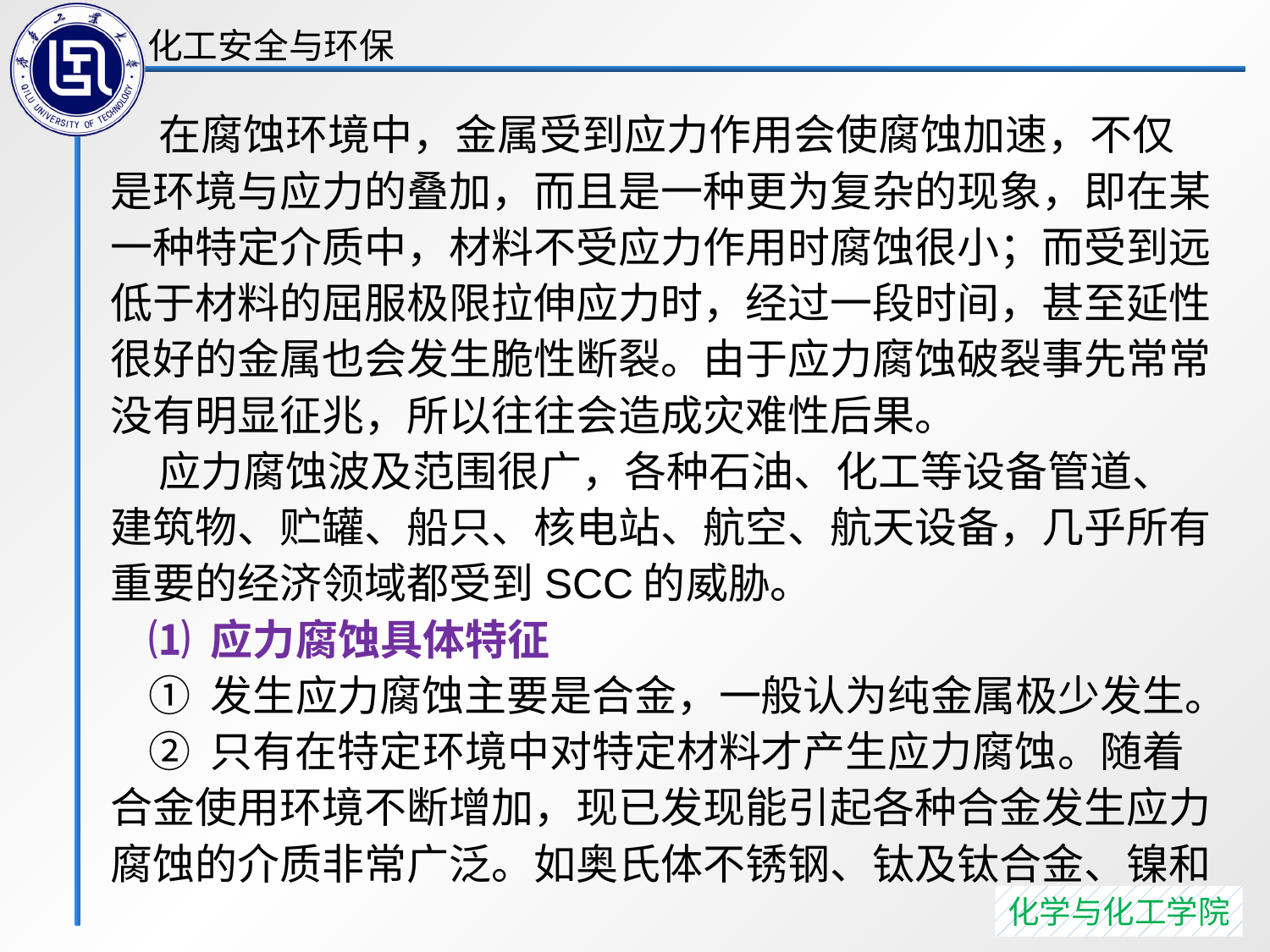

在腐蚀环境中，金属受到应力作用会使腐蚀加速，不仅是环境与应力的叠加，而且是一种更为复杂的现象，即在某一种特定介质中，材料不受应力作用时腐蚀很小；而受到远低于材料的屈服极限拉伸应力时，经过一段时间，甚至延性很好的金属也会发生脆性断裂。由于应力腐蚀破裂事先常常没有明显征兆，所以往往会造成灾难性后果。
    应力腐蚀波及范围很广，各种石油、化工等设备管道、建筑物、贮罐、船只、核电站、航空、航天设备，几乎所有重要的经济领域都受到SCC的威胁。
    ⑴ 应力腐蚀具体特征
    ① 发生应力腐蚀主要是合金，一般认为纯金属极少发生。
    ② 只有在特定环境中对特定材料才产生应力腐蚀。随着合金使用环境不断增加，现已发现能引起各种合金发生应力腐蚀的介质非常广泛。如奥氏体不锈钢、钛及钛合金、镍和